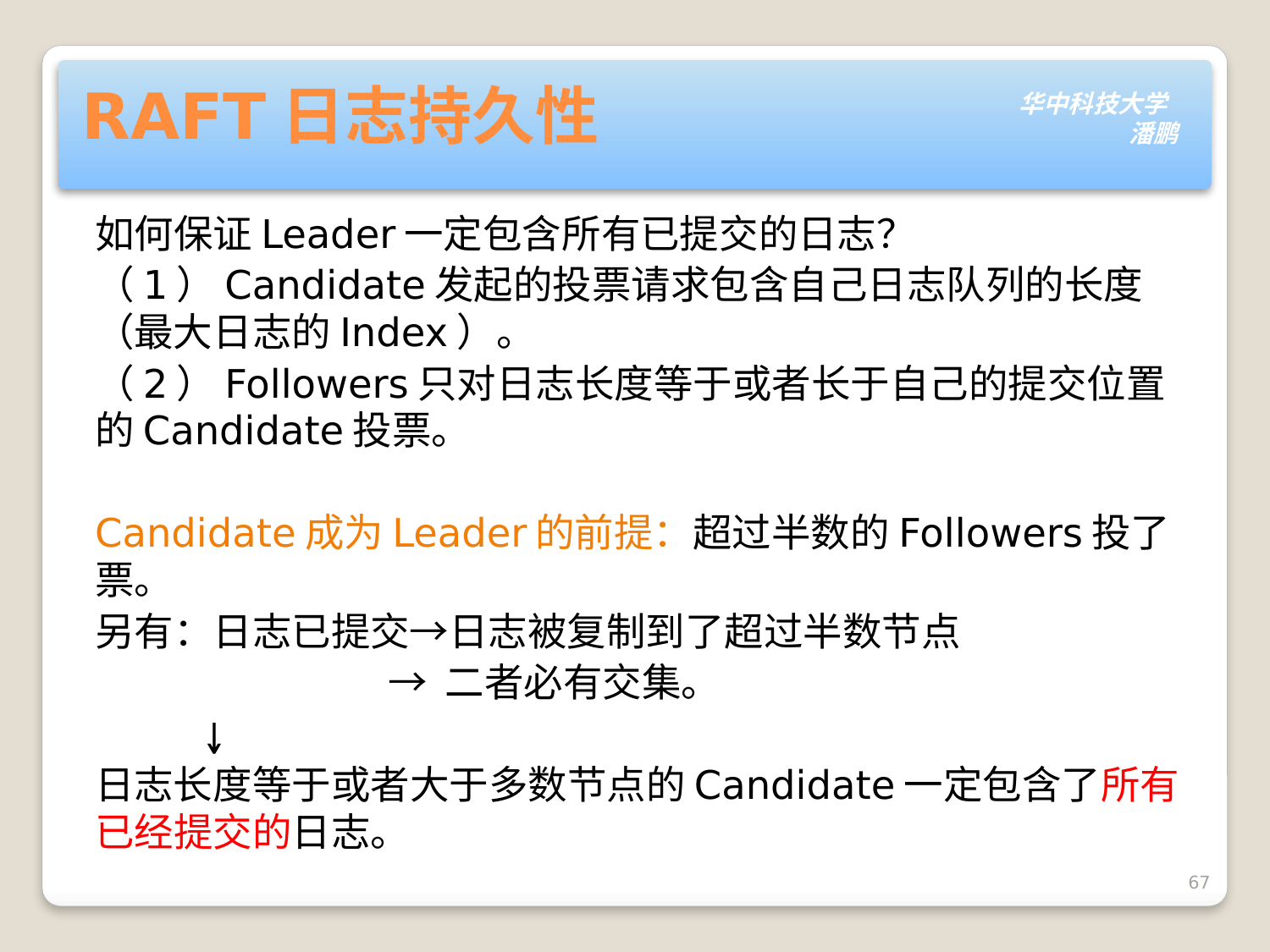

# RAFT日志持久性
如何保证Leader一定包含所有已提交的日志？
（1）Candidate发起的投票请求包含自己日志队列的长度（最大日志的Index）。
（2）Followers只对日志长度等于或者长于自己的提交位置的Candidate投票。

Candidate成为Leader的前提：超过半数的Followers投了票。
另有：日志已提交→日志被复制到了超过半数节点
                                 → 二者必有交集。
          ↓
日志长度等于或者大于多数节点的Candidate一定包含了所有已经提交的日志。
67